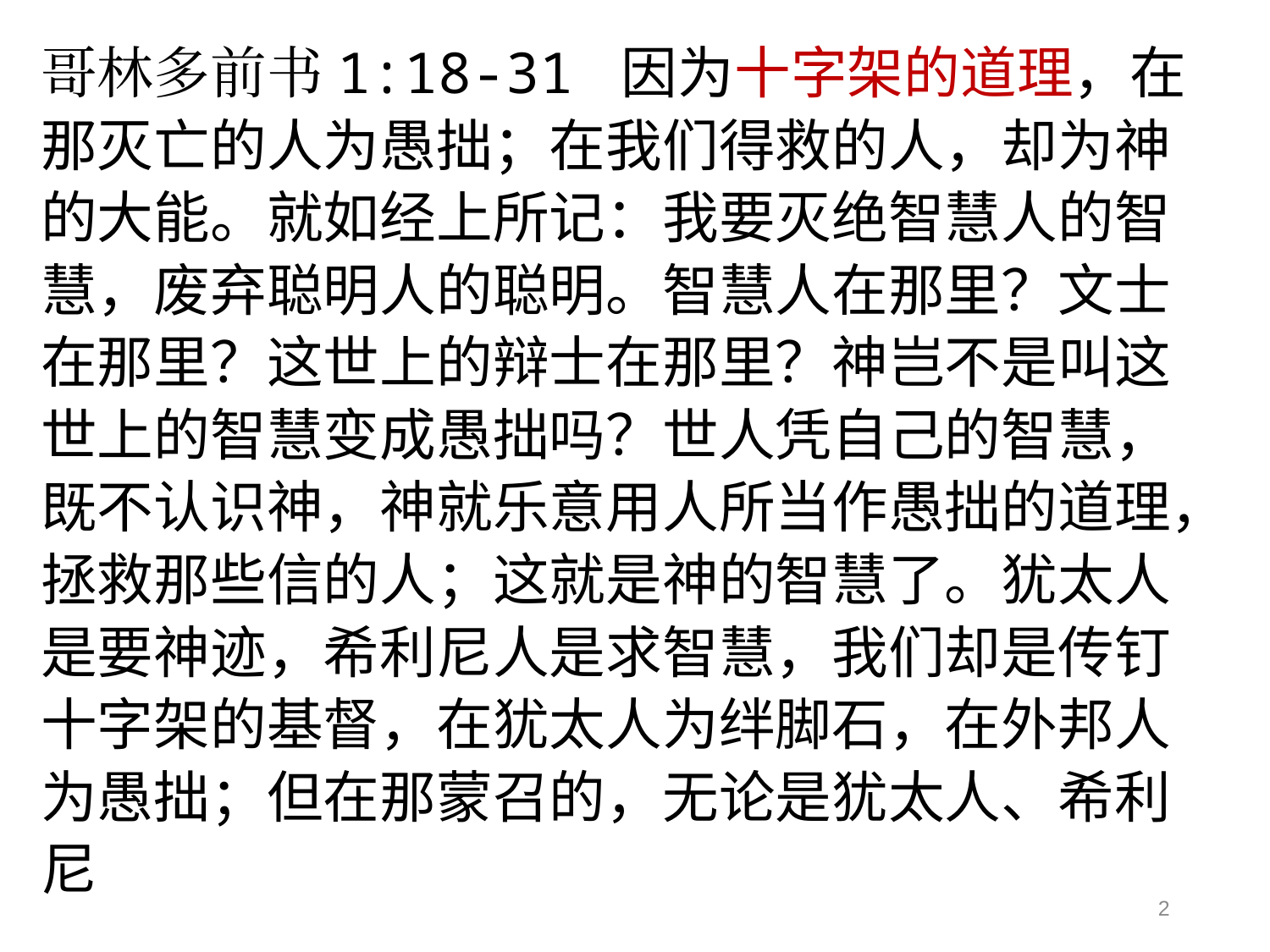

哥林多前书1:18-31 因为十字架的道理，在那灭亡的人为愚拙；在我们得救的人，却为神的大能。就如经上所记：我要灭绝智慧人的智慧，废弃聪明人的聪明。智慧人在那里？文士在那里？这世上的辩士在那里？神岂不是叫这世上的智慧变成愚拙吗？世人凭自己的智慧，既不认识神，神就乐意用人所当作愚拙的道理，拯救那些信的人；这就是神的智慧了。犹太人是要神迹，希利尼人是求智慧，我们却是传钉十字架的基督，在犹太人为绊脚石，在外邦人为愚拙；但在那蒙召的，无论是犹太人、希利尼
2